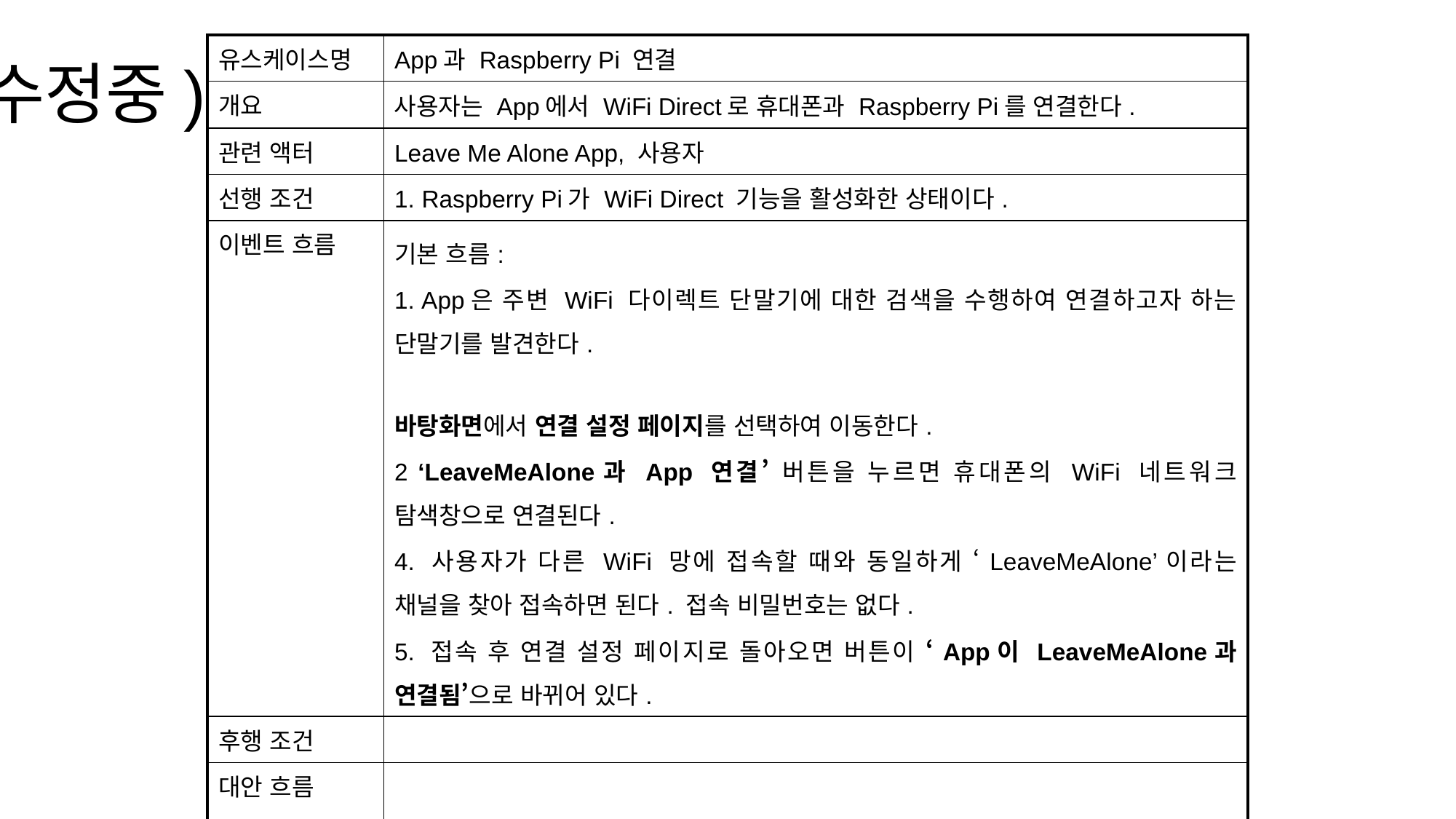

# (수정중)
| 유스케이스명 | App과 Raspberry Pi 연결 |
| --- | --- |
| 개요 | 사용자는 App에서 WiFi Direct로 휴대폰과 Raspberry Pi를 연결한다. |
| 관련 액터 | Leave Me Alone App, 사용자 |
| 선행 조건 | 1. Raspberry Pi가 WiFi Direct 기능을 활성화한 상태이다. |
| 이벤트 흐름 | 기본 흐름: 1. App은 주변 WiFi 다이렉트 단말기에 대한 검색을 수행하여 연결하고자 하는 단말기를 발견한다. 바탕화면에서 연결 설정 페이지를 선택하여 이동한다. 2 ‘LeaveMeAlone과 App 연결’ 버튼을 누르면 휴대폰의 WiFi 네트워크 탐색창으로 연결된다. 4. 사용자가 다른 WiFi 망에 접속할 때와 동일하게 ‘LeaveMeAlone’이라는 채널을 찾아 접속하면 된다. 접속 비밀번호는 없다. 5. 접속 후 연결 설정 페이지로 돌아오면 버튼이 ‘App이 LeaveMeAlone과 연결됨’으로 바뀌어 있다. |
| 후행 조건 |  |
| 대안 흐름 |  |
| 비기능적 요구사항 | 안내 : App과 Raspberry Pi만 연결해서는 시스템을 온전히 쓰기 힘들다. 둘을 연결한 이후에, Rasberry Pi와 Hue 전구도 연결하도록 안내한다. |